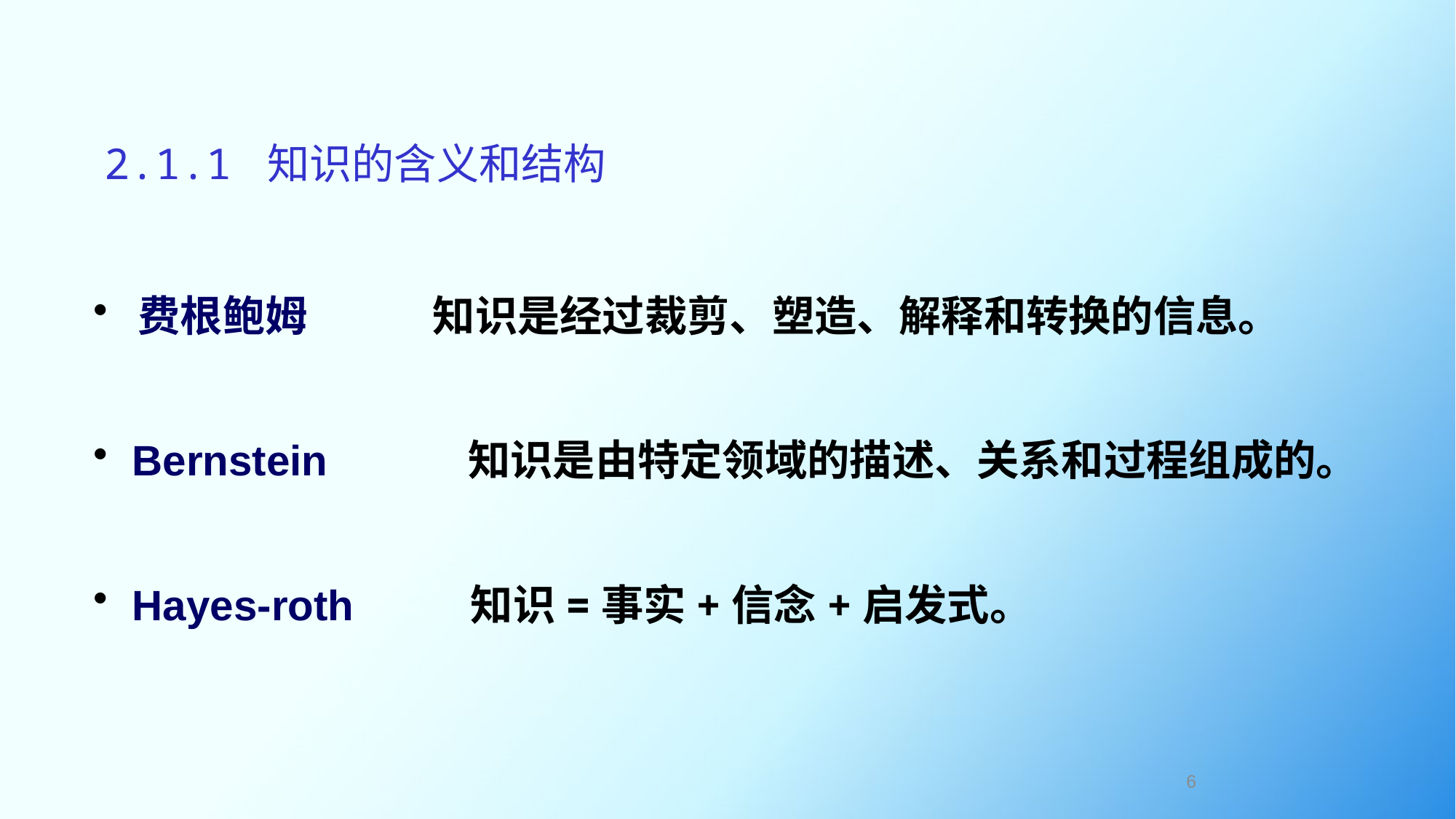

# 2.1.1 知识的含义和结构
  费根鲍姆             知识是经过裁剪、塑造、解释和转换的信息。

  Bernstein           知识是由特定领域的描述、关系和过程组成的。

  Hayes-roth         知识=事实+信念+启发式。

6